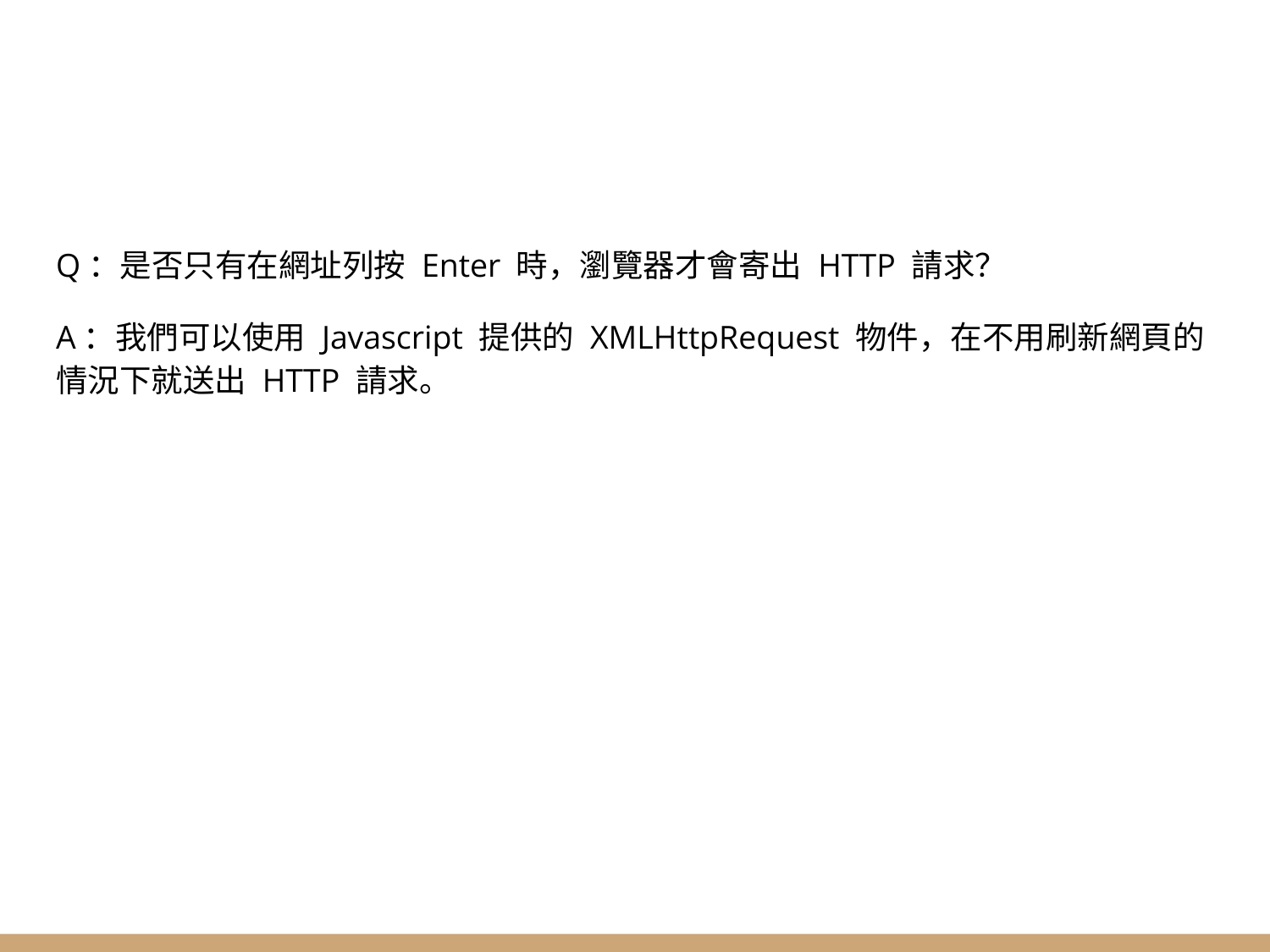

Q：是否只有在網址列按 Enter 時，瀏覽器才會寄出 HTTP 請求？
A：我們可以使用 Javascript 提供的 XMLHttpRequest 物件，在不用刷新網頁的情況下就送出 HTTP 請求。